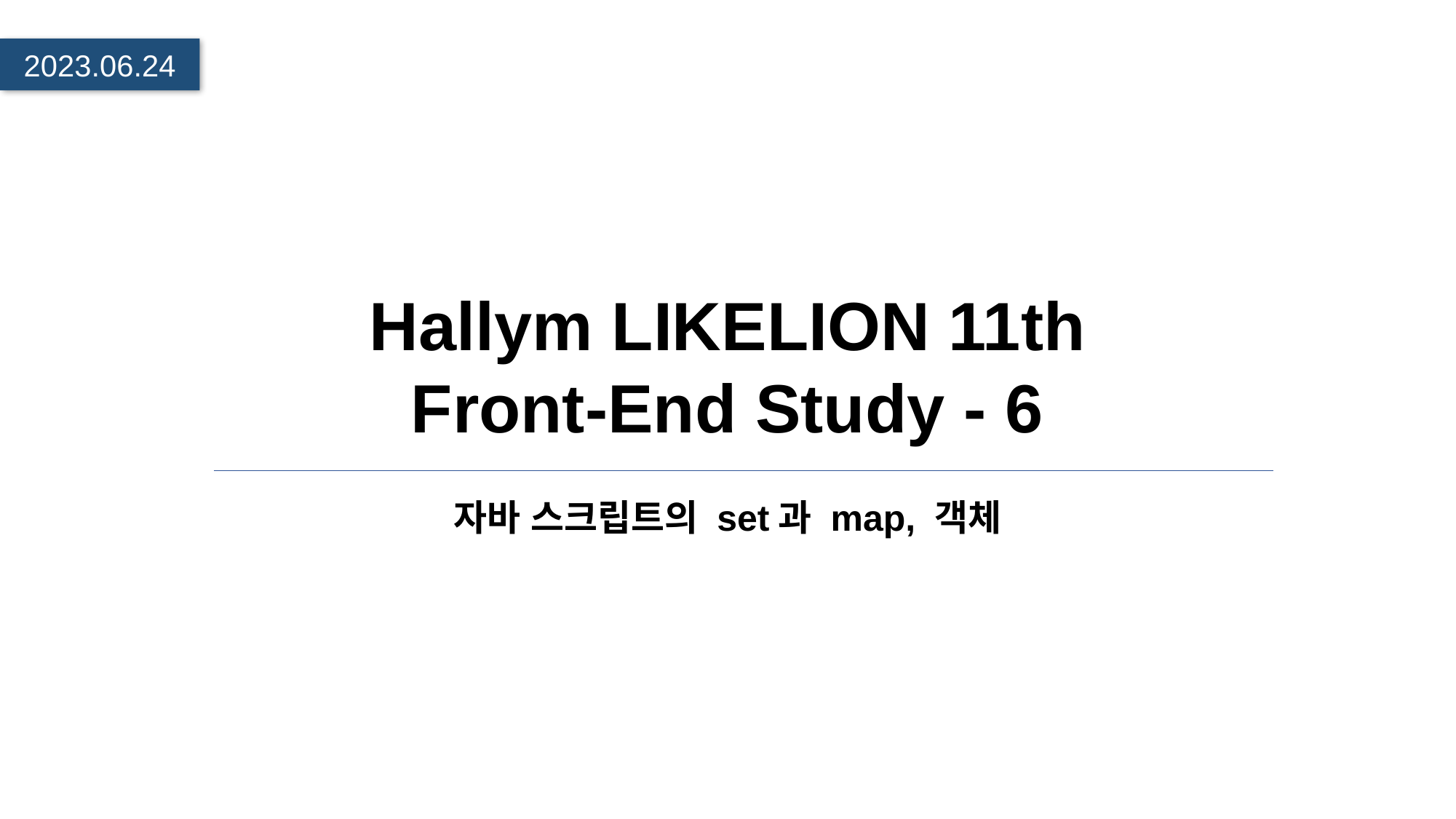

2023.06.24
# Hallym LIKELION 11th Front-End Study - 6
자바 스크립트의 set과 map, 객체